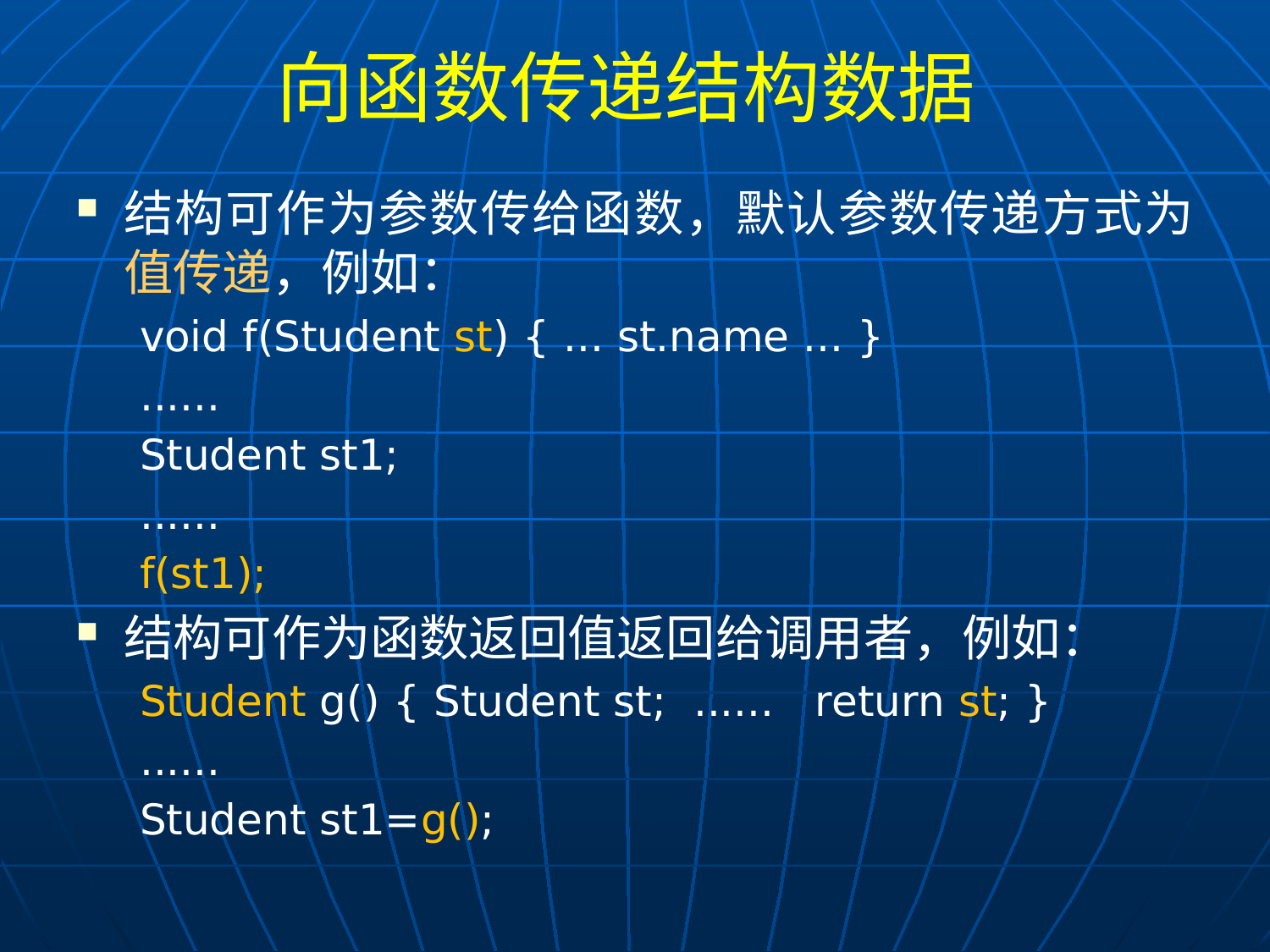

# 向函数传递结构数据
结构可作为参数传给函数，默认参数传递方式为值传递，例如：
void f(Student st) { ... st.name ... }
......
Student st1;
......
f(st1);
结构可作为函数返回值返回给调用者，例如：
Student g() { Student st;  ......   return st; }
......
Student st1=g();